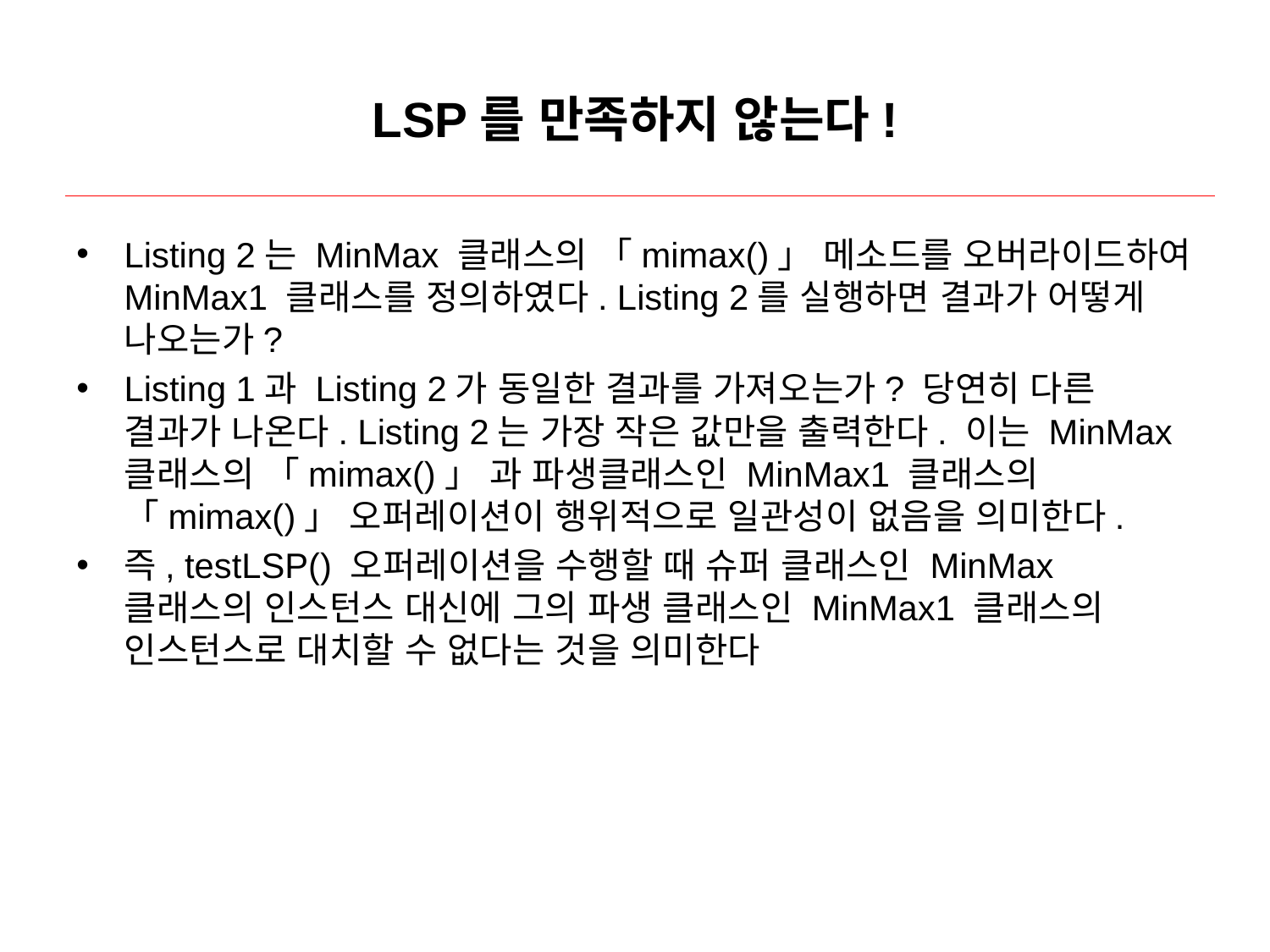

# LSP를 만족하지 않는다!
Listing 2는 MinMax 클래스의 「mimax()」 메소드를 오버라이드하여 MinMax1 클래스를 정의하였다. Listing 2를 실행하면 결과가 어떻게 나오는가?
Listing 1과 Listing 2가 동일한 결과를 가져오는가? 당연히 다른 결과가 나온다. Listing 2는 가장 작은 값만을 출력한다. 이는 MinMax 클래스의 「mimax()」 과 파생클래스인 MinMax1 클래스의 「mimax()」 오퍼레이션이 행위적으로 일관성이 없음을 의미한다.
즉, testLSP() 오퍼레이션을 수행할 때 슈퍼 클래스인 MinMax 클래스의 인스턴스 대신에 그의 파생 클래스인 MinMax1 클래스의 인스턴스로 대치할 수 없다는 것을 의미한다